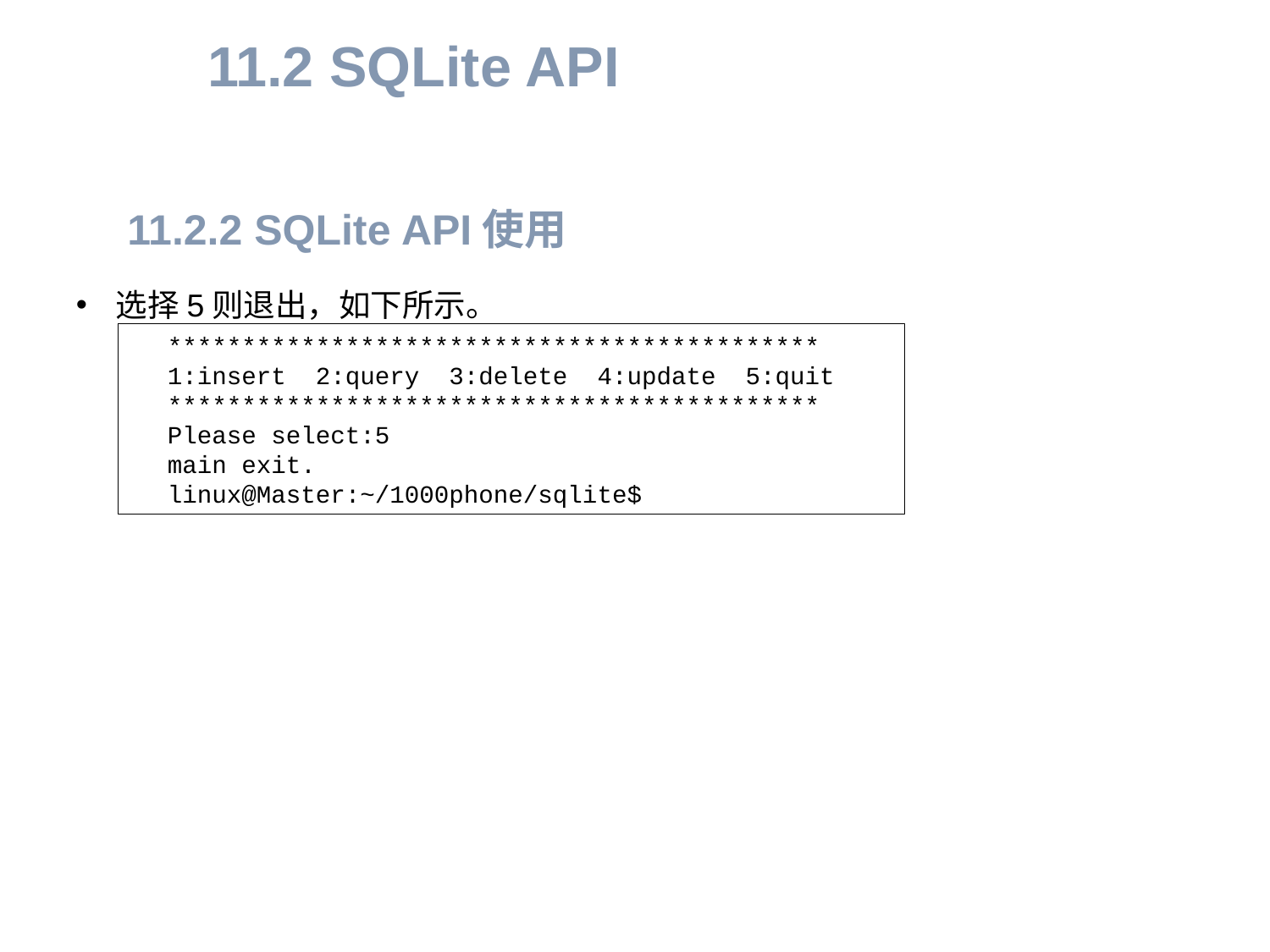

11.2 SQLite API
11.2.2 SQLite API使用
选择5则退出，如下所示。
********************************************
1:insert  2:query  3:delete  4:update  5:quit
********************************************
Please select:5
main exit.
linux@Master:~/1000phone/sqlite$